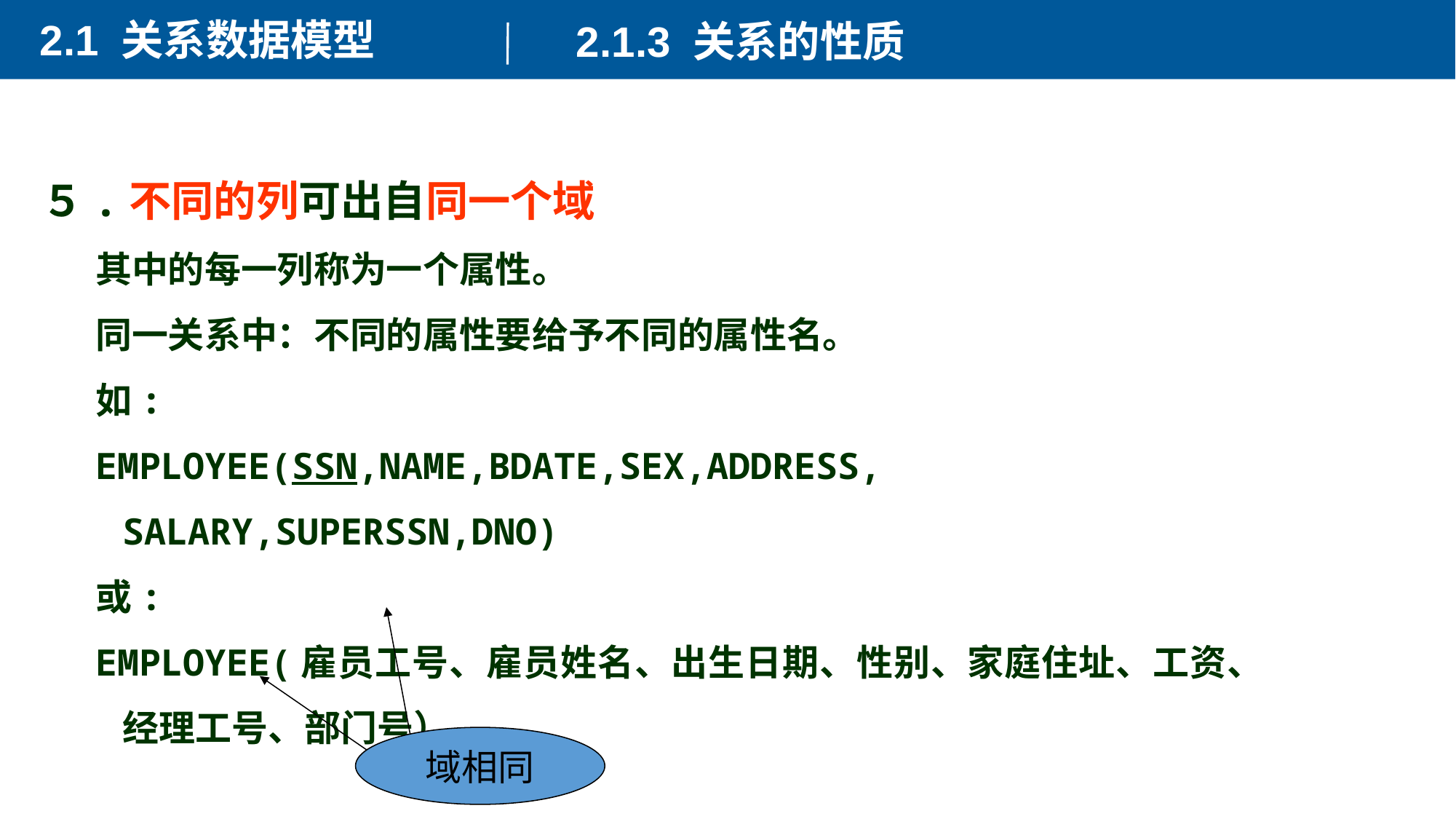

2.1 关系数据模型
2.1.3 关系的性质
５.不同的列可出自同一个域
其中的每一列称为一个属性。
同一关系中：不同的属性要给予不同的属性名。
如:
EMPLOYEE(SSN,NAME,BDATE,SEX,ADDRESS, SALARY,SUPERSSN,DNO)
或:
EMPLOYEE(雇员工号、雇员姓名、出生日期、性别、家庭住址、工资、经理工号、部门号）

域相同